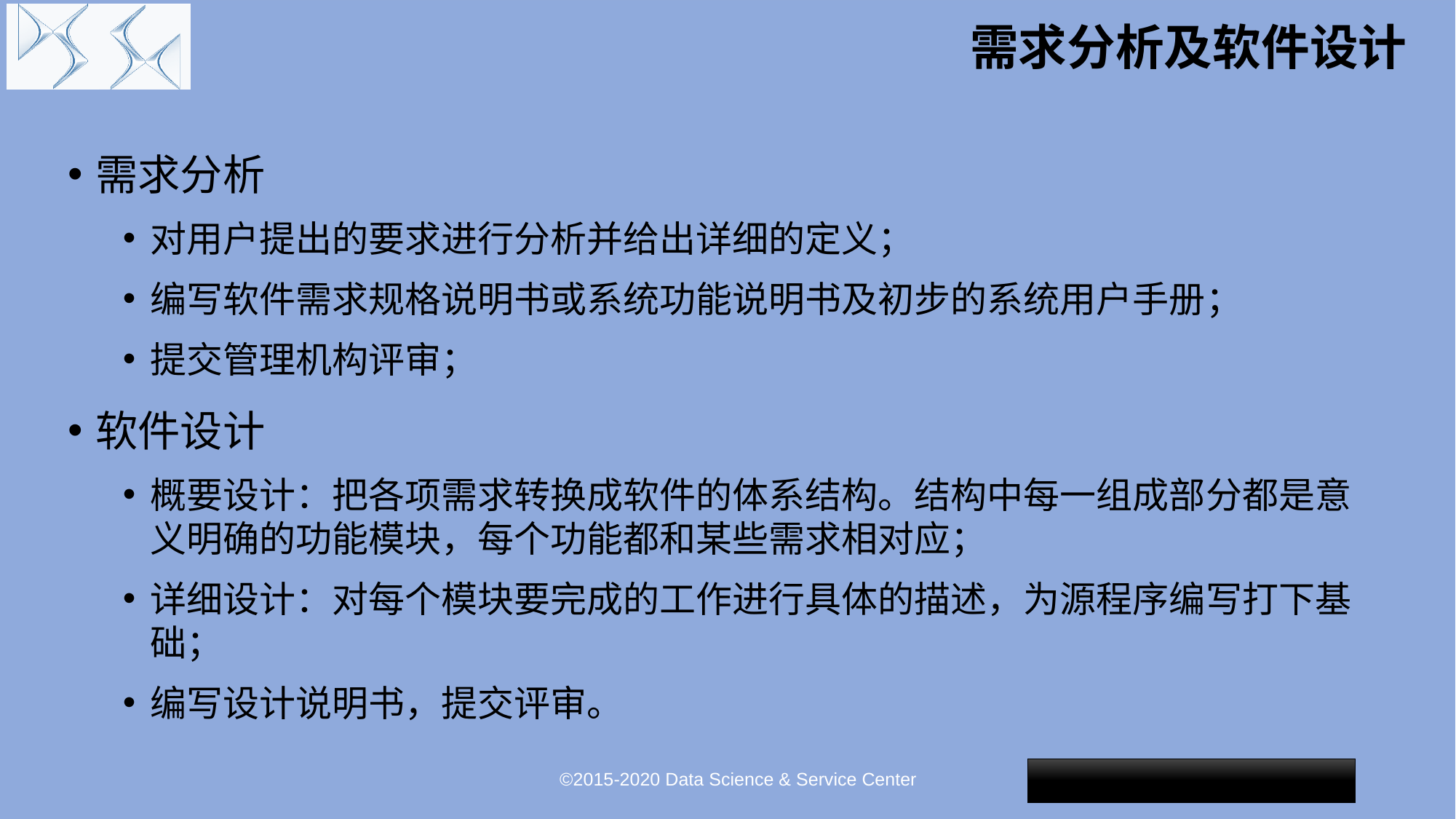

# 需求分析及软件设计
需求分析
对用户提出的要求进行分析并给出详细的定义；
编写软件需求规格说明书或系统功能说明书及初步的系统用户手册；
提交管理机构评审；
软件设计
概要设计：把各项需求转换成软件的体系结构。结构中每一组成部分都是意义明确的功能模块，每个功能都和某些需求相对应；
详细设计：对每个模块要完成的工作进行具体的描述，为源程序编写打下基础；
编写设计说明书，提交评审。

©2015-2020 Data Science & Service Center
7